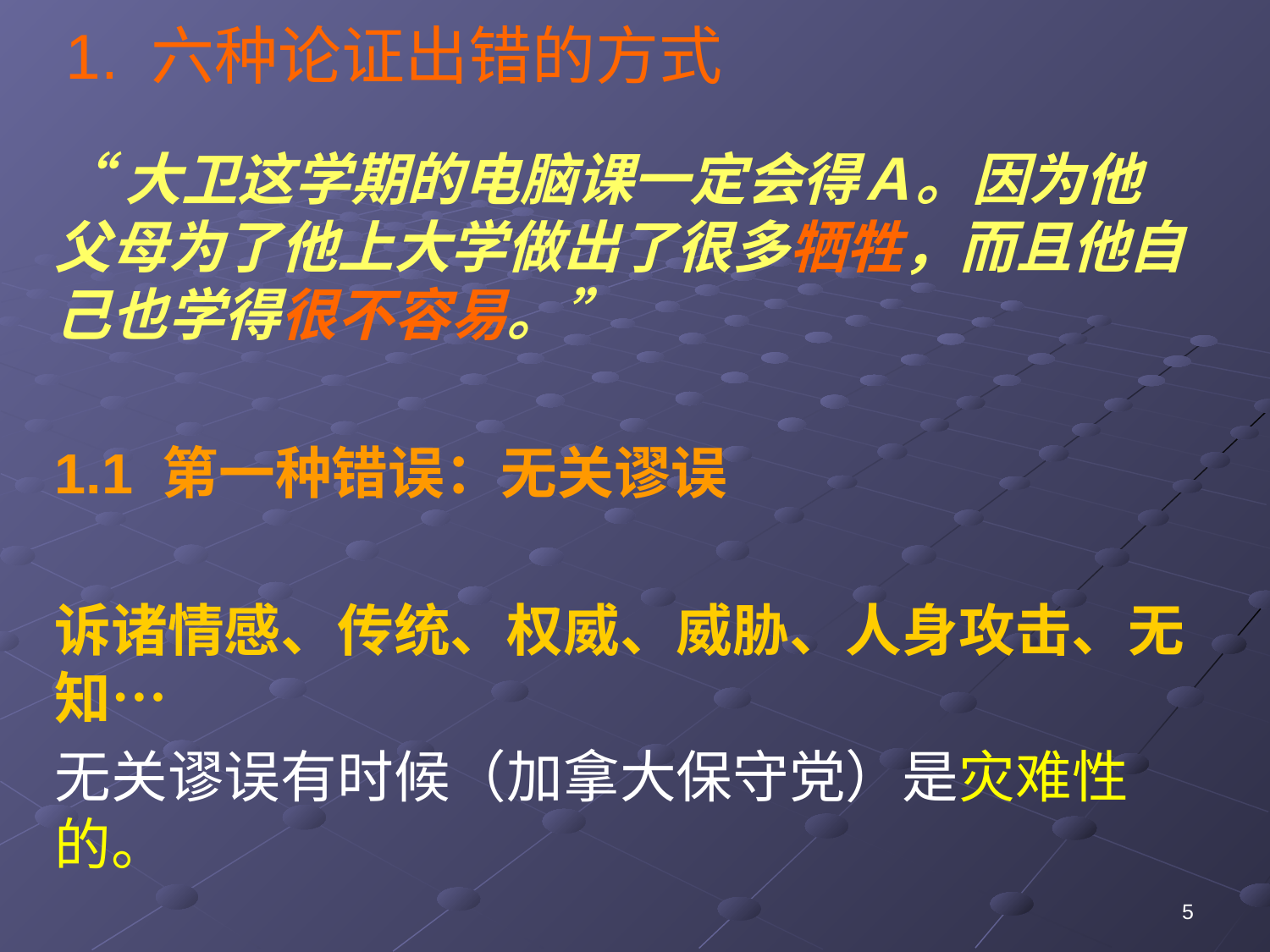

1. 六种论证出错的方式
“大卫这学期的电脑课一定会得Ａ。因为他父母为了他上大学做出了很多牺牲，而且他自己也学得很不容易。”

1.1 第一种错误：无关谬误

诉诸情感、传统、权威、威胁、人身攻击、无知…
无关谬误有时候（加拿大保守党）是灾难性的。

5